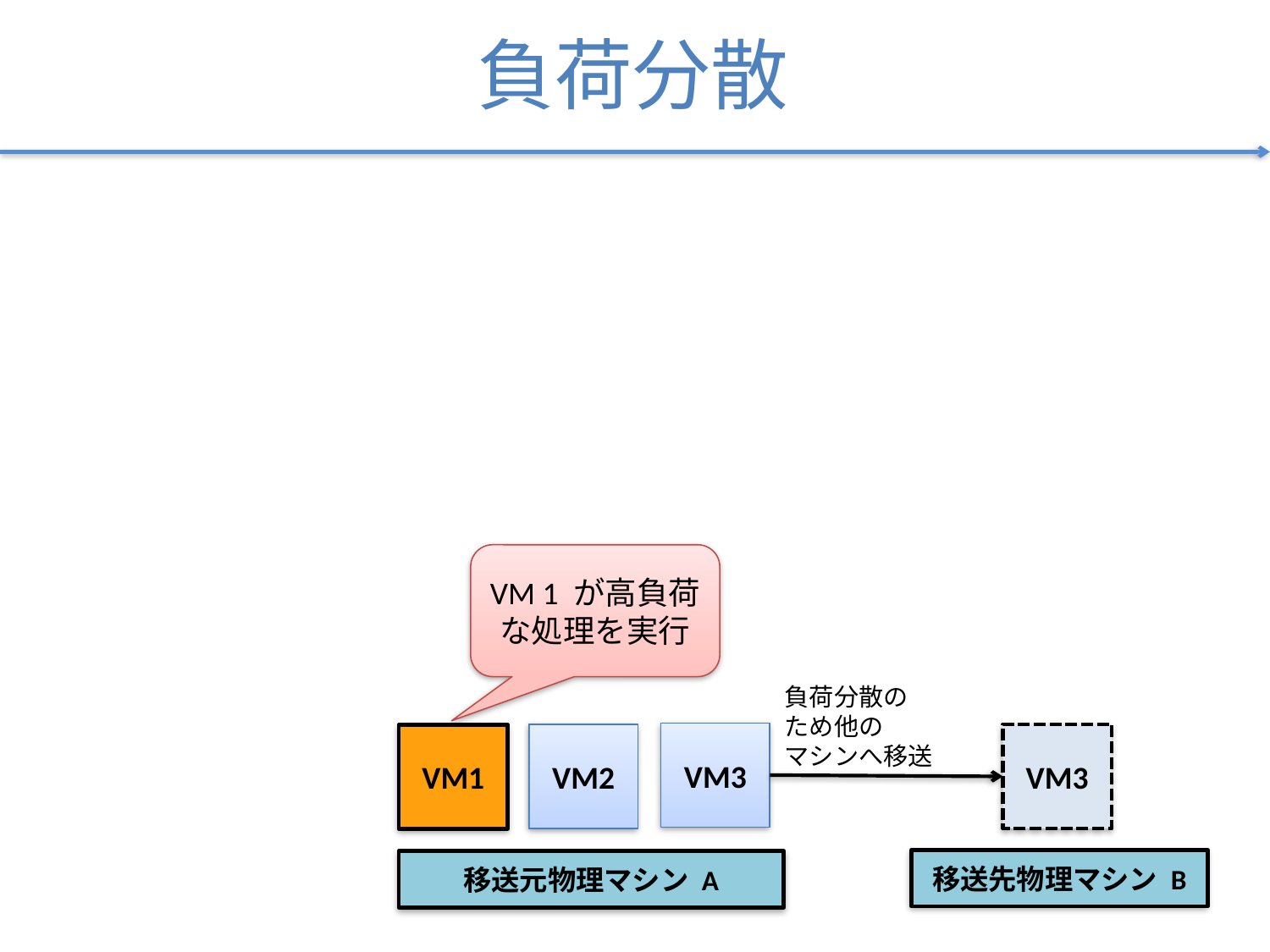

# 負荷分散
VM 1 が高負荷
な処理を実行
負荷分散の
ため他の
マシンへ移送
VM3
VM3
VM2
VM1
移送先物理マシン B
移送元物理マシン A